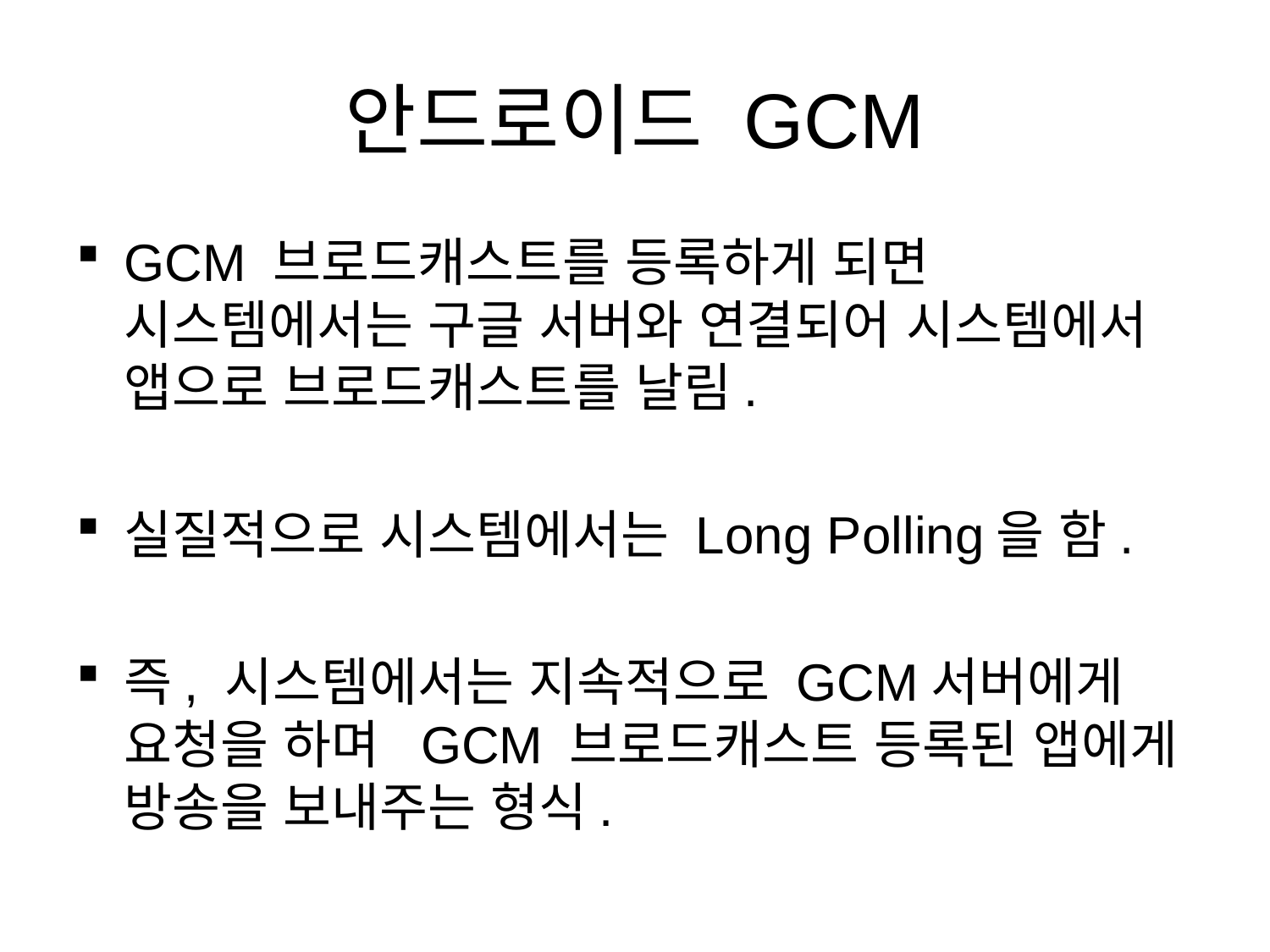

# 안드로이드 GCM
GCM 브로드캐스트를 등록하게 되면 시스템에서는 구글 서버와 연결되어 시스템에서 앱으로 브로드캐스트를 날림.

실질적으로 시스템에서는 Long Polling을 함.

즉, 시스템에서는 지속적으로 GCM서버에게 요청을 하며  GCM 브로드캐스트 등록된 앱에게 방송을 보내주는 형식.